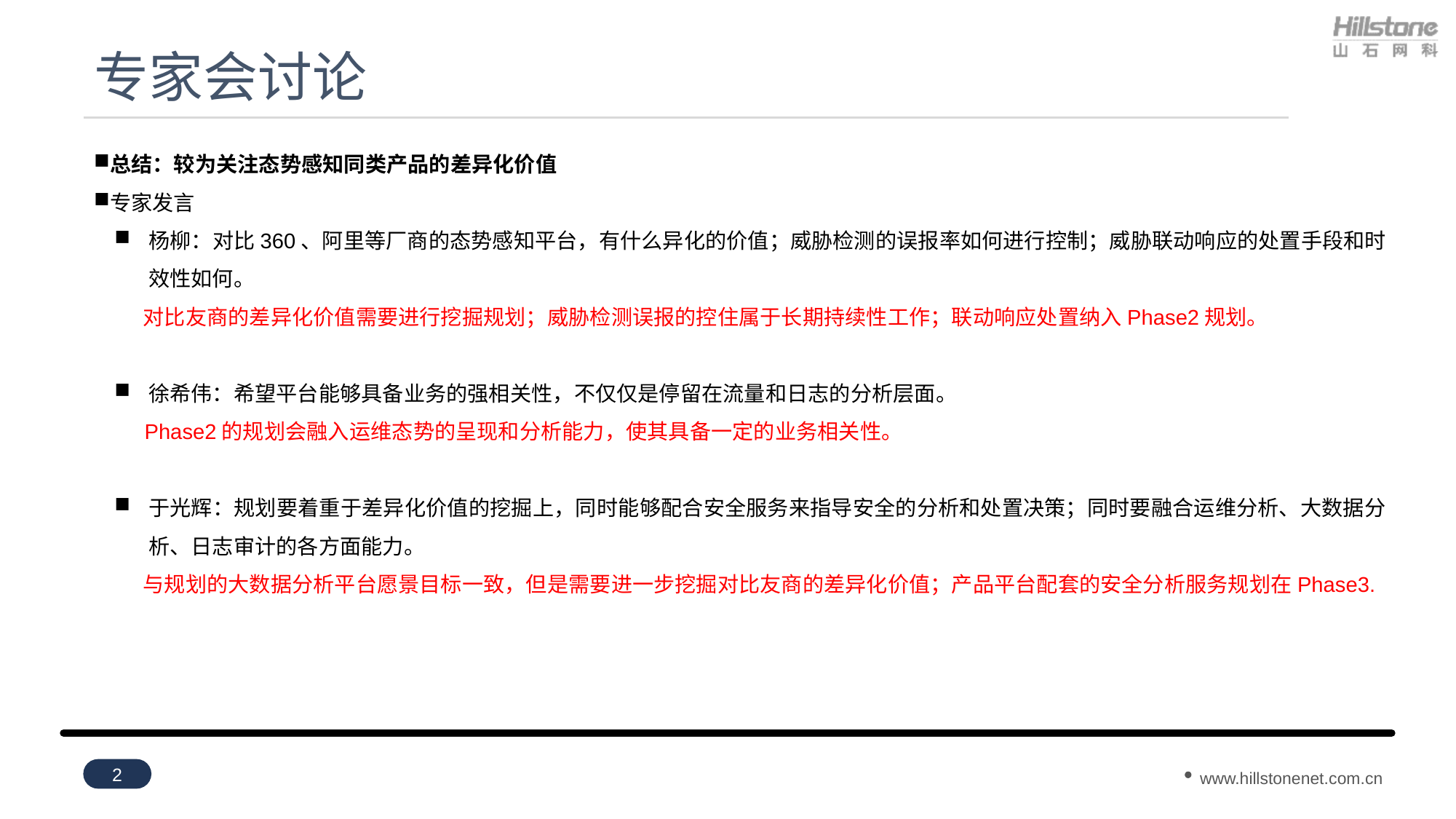

# 专家会讨论
总结：较为关注态势感知同类产品的差异化价值
专家发言
杨柳：对比360、阿里等厂商的态势感知平台，有什么异化的价值；威胁检测的误报率如何进行控制；威胁联动响应的处置手段和时效性如何。
     对比友商的差异化价值需要进行挖掘规划；威胁检测误报的控住属于长期持续性工作；联动响应处置纳入Phase2规划。

徐希伟：希望平台能够具备业务的强相关性，不仅仅是停留在流量和日志的分析层面。
     Phase2的规划会融入运维态势的呈现和分析能力，使其具备一定的业务相关性。

于光辉：规划要着重于差异化价值的挖掘上，同时能够配合安全服务来指导安全的分析和处置决策；同时要融合运维分析、大数据分析、日志审计的各方面能力。
     与规划的大数据分析平台愿景目标一致，但是需要进一步挖掘对比友商的差异化价值；产品平台配套的安全分析服务规划在Phase3.
2